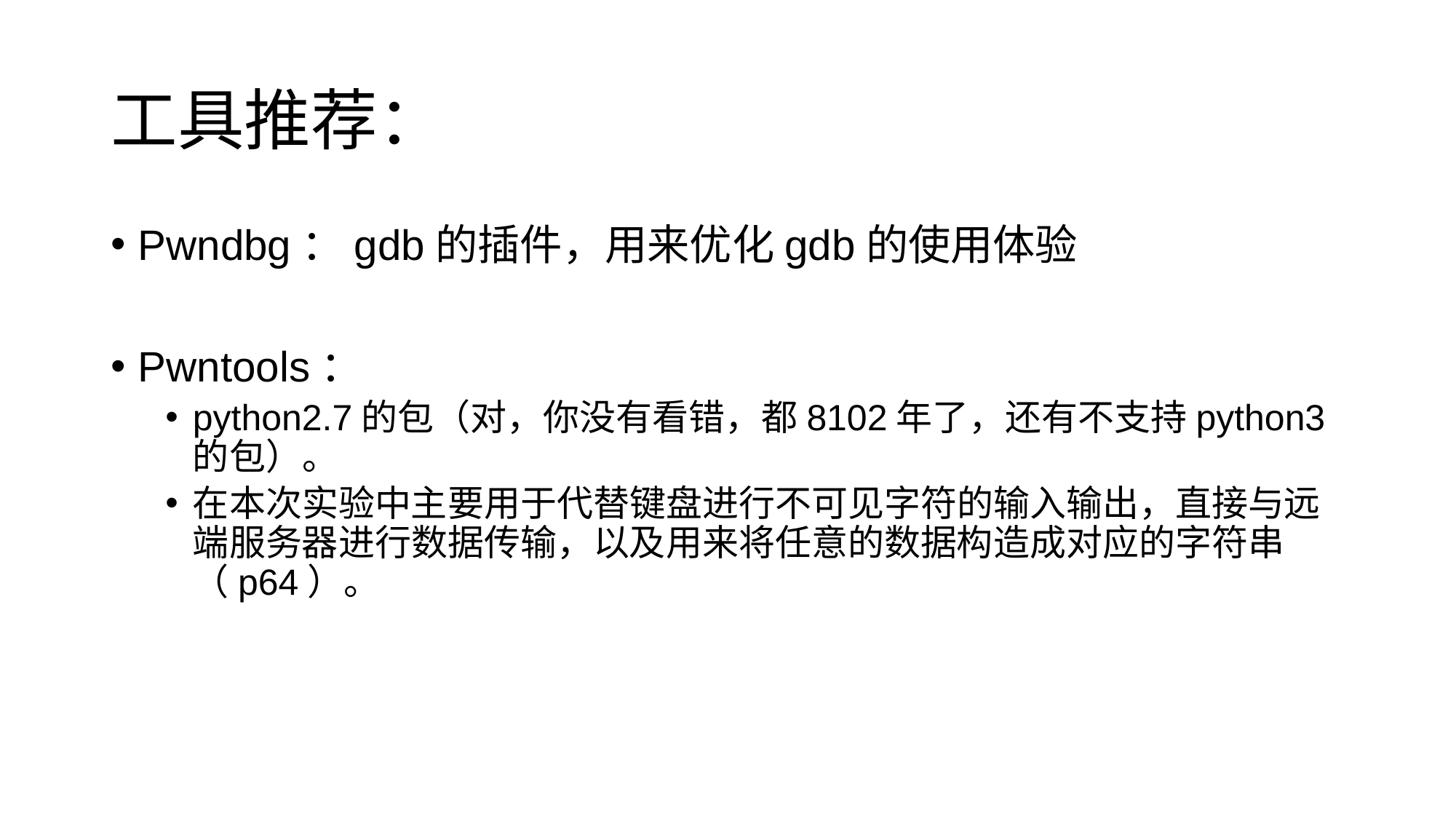

# 工具推荐：
Pwndbg：gdb的插件，用来优化gdb的使用体验

Pwntools：
python2.7的包（对，你没有看错，都8102年了，还有不支持python3的包）。
在本次实验中主要用于代替键盘进行不可见字符的输入输出，直接与远端服务器进行数据传输，以及用来将任意的数据构造成对应的字符串（p64）。